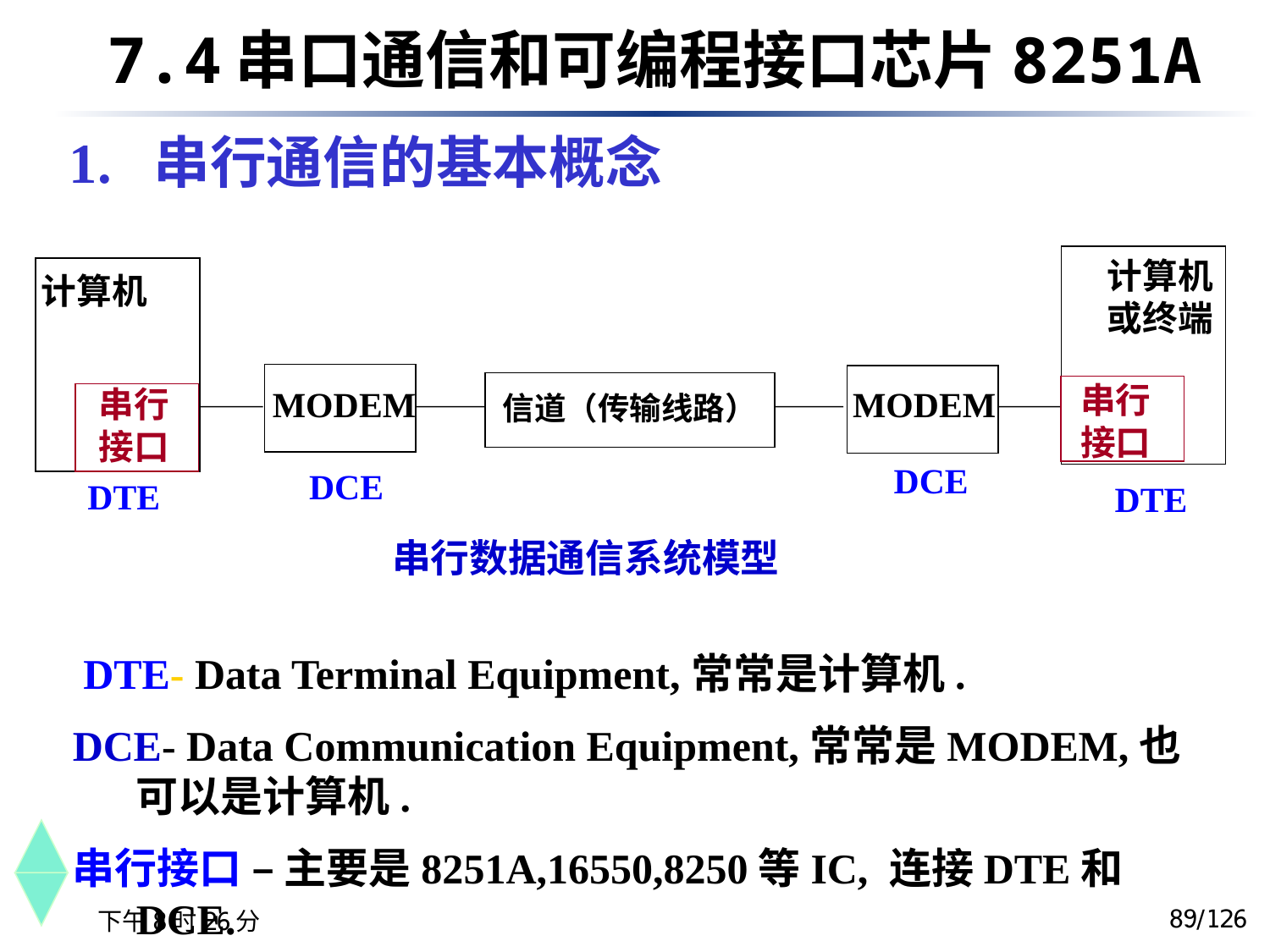

7.4	串口通信和可编程接口芯片8251A
1.  串行通信的基本概念

计算机
或终端

计算机

串行
接口

串行
接口
MODEM

MODEM
 信道（传输线路）

DCE
DCE
DTE
DTE
串行数据通信系统模型
 DTE- Data Terminal Equipment,常常是计算机.
DCE- Data Communication Equipment,常常是MODEM,也可以是计算机.
串行接口 – 主要是8251A,16550,8250等IC, 连接DTE和DCE.
89/126
下午8时26分